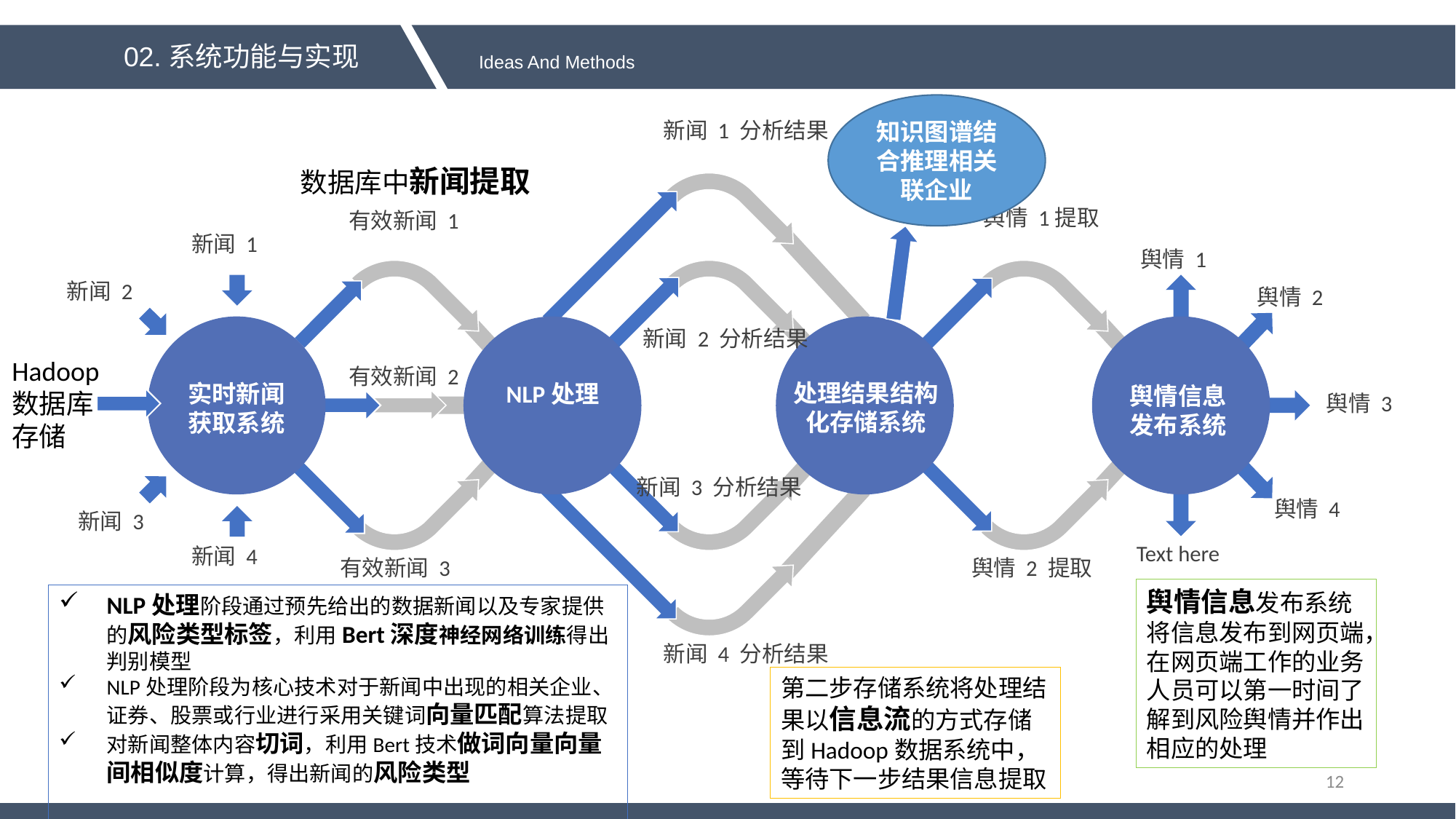

02.系统功能与实现
Ideas And Methods
知识图谱结合推理相关联企业
新闻 1 分析结果
数据库中新闻提取

舆情 1提取
有效新闻 1
新闻 1

舆情 1

新闻 2

舆情 2

新闻 2 分析结果

Hadoop数据库存储
有效新闻 2

处理结果结构化存储系统

实时新闻
获取系统
NLP处理
舆情信息发布系统

舆情 3

新闻 3 分析结果

舆情 4

新闻 3

Text here
新闻 4
舆情 2 提取
有效新闻 3

舆情信息发布系统将信息发布到网页端，在网页端工作的业务人员可以第一时间了解到风险舆情并作出相应的处理
NLP处理阶段通过预先给出的数据新闻以及专家提供的风险类型标签，利用Bert深度神经网络训练得出判别模型
NLP处理阶段为核心技术对于新闻中出现的相关企业、证券、股票或行业进行采用关键词向量匹配算法提取
对新闻整体内容切词，利用Bert技术做词向量向量间相似度计算，得出新闻的风险类型

新闻 4 分析结果
第二步存储系统将处理结果以信息流的方式存储到Hadoop数据系统中，等待下一步结果信息提取
12